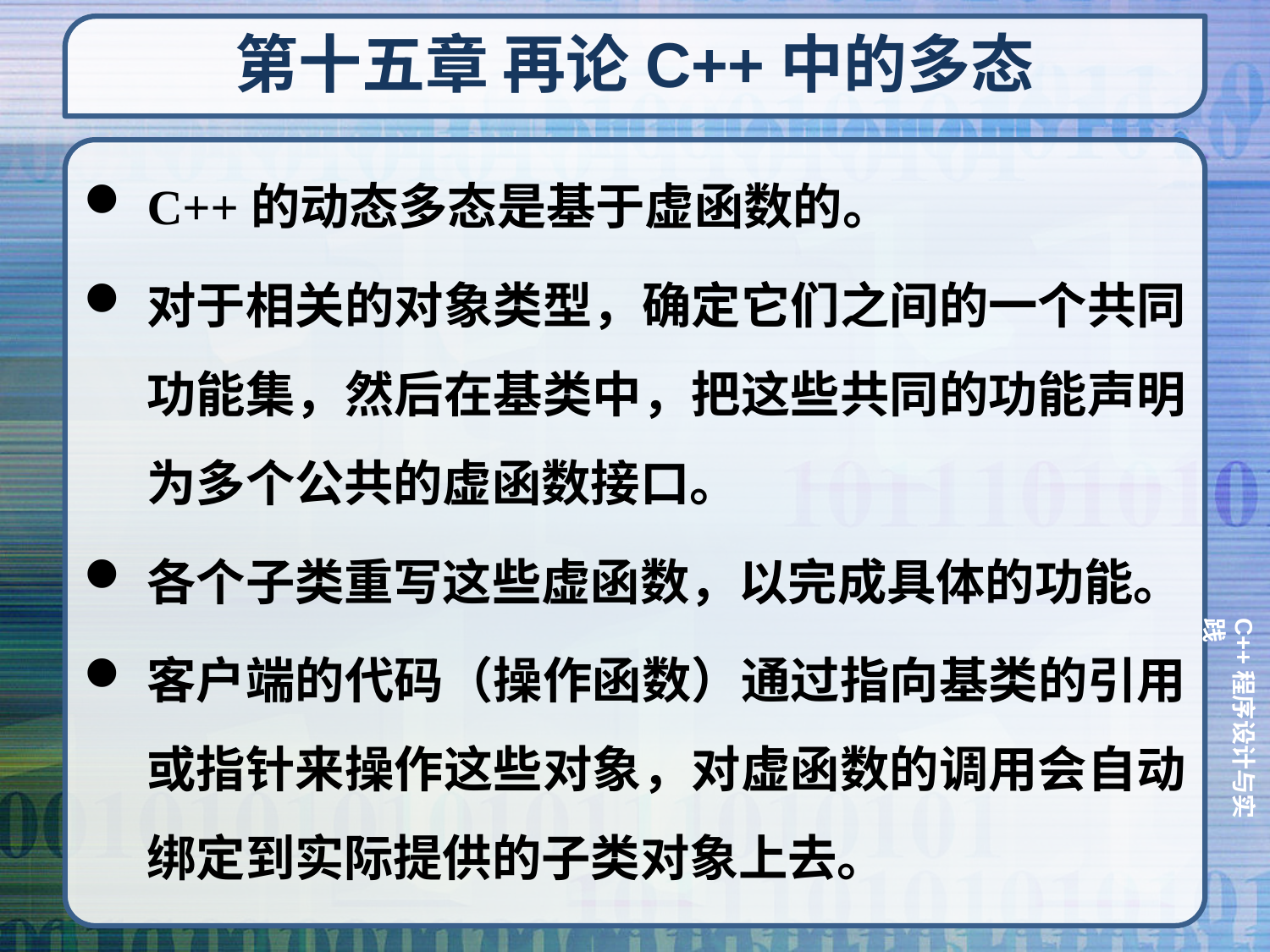

# 第十五章 再论C++中的多态
C++的动态多态是基于虚函数的。
对于相关的对象类型，确定它们之间的一个共同功能集，然后在基类中，把这些共同的功能声明为多个公共的虚函数接口。
各个子类重写这些虚函数，以完成具体的功能。
客户端的代码（操作函数）通过指向基类的引用或指针来操作这些对象，对虚函数的调用会自动绑定到实际提供的子类对象上去。